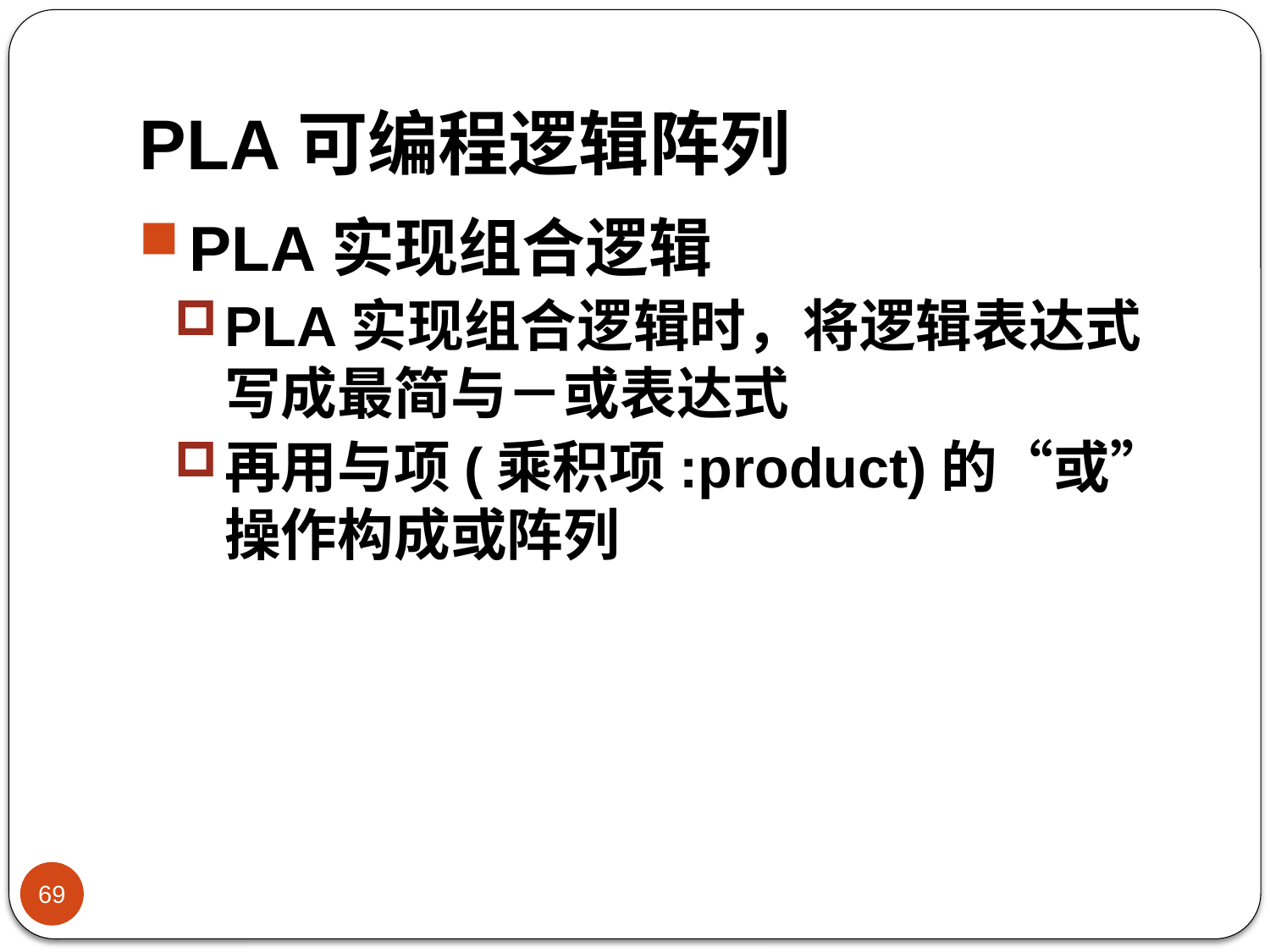

# PLA可编程逻辑阵列
PLA实现组合逻辑
PLA实现组合逻辑时，将逻辑表达式写成最简与－或表达式
再用与项(乘积项:product)的“或”操作构成或阵列
69